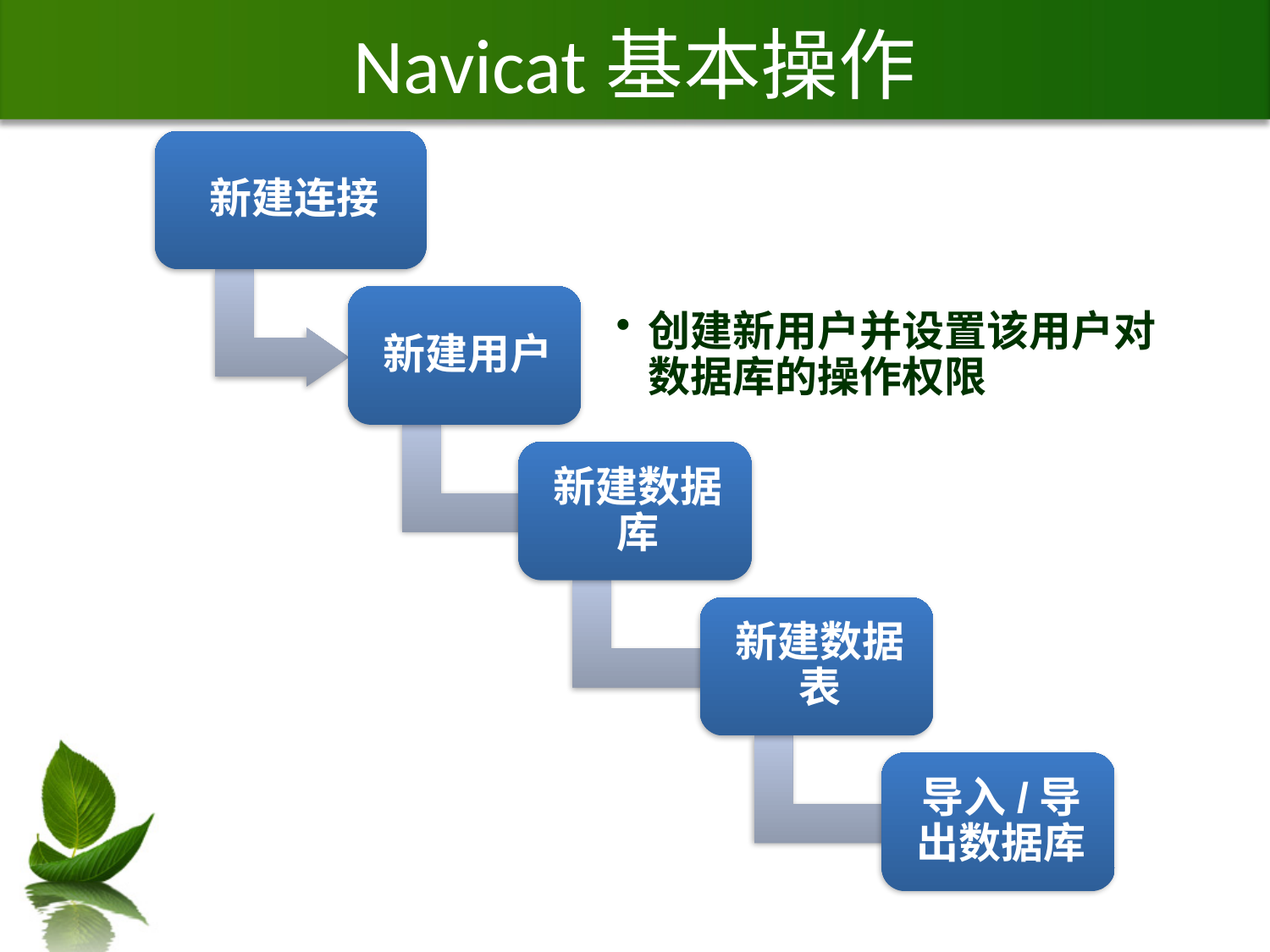

# Navicat基本操作
新建连接
新建用户
创建新用户并设置该用户对数据库的操作权限
新建数据库
新建数据表
导入/导出数据库